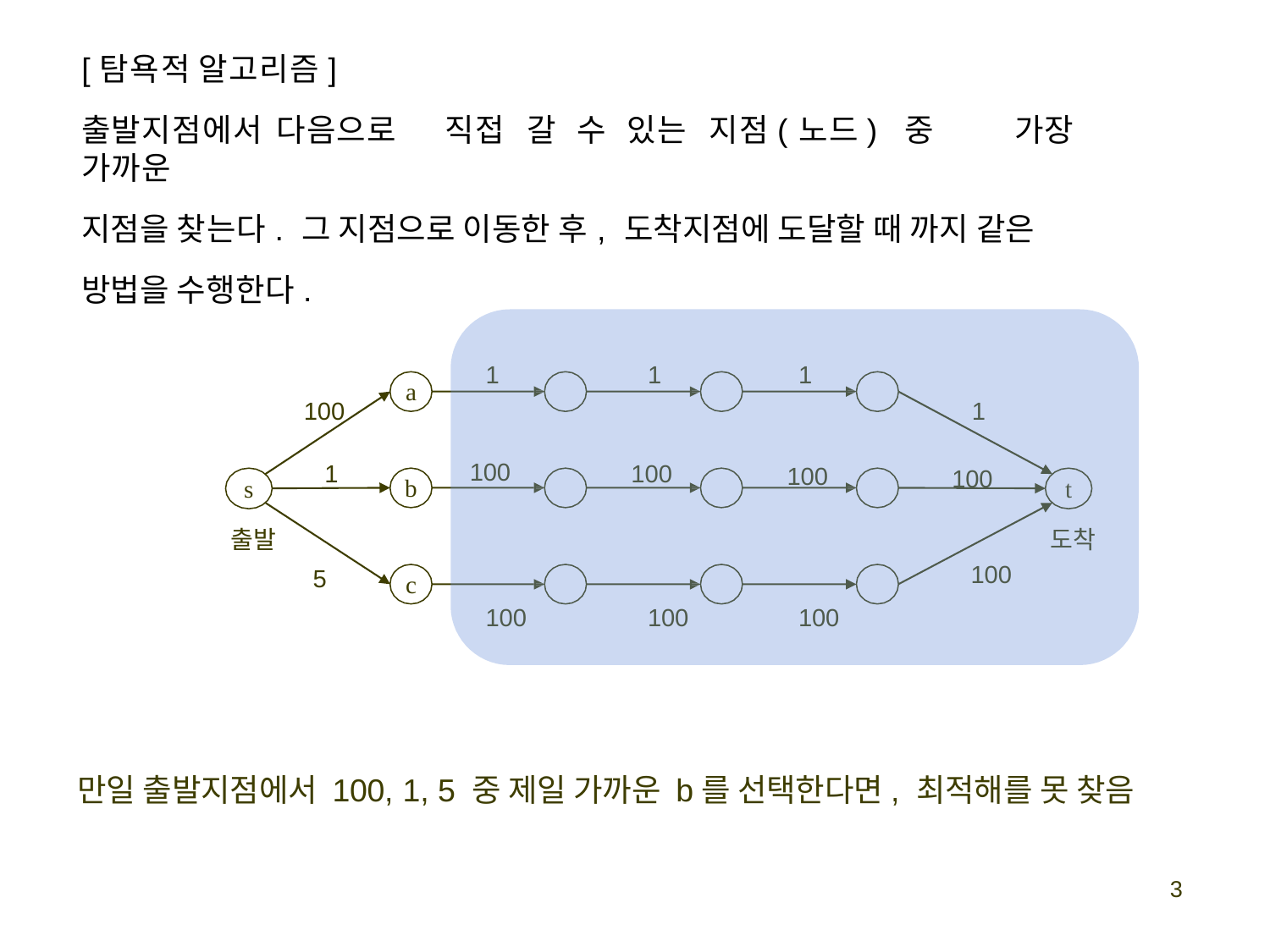

# [탐욕적 알고리즘]
출발지점에서  다음으로	직접	갈	수	있는	지점(노드)  중	가장	가까운
지점을 찾는다. 그 지점으로 이동한 후, 도착지점에 도달할 때 까지 같은
방법을 수행한다.

1
1
1

a
100
1
100
100
1
100
100

b
s
출발
t
도착
100
5

c
100
100
100
만일 출발지점에서 100, 1, 5 중 제일 가까운 b를 선택한다면, 최적해를 못 찾음
3